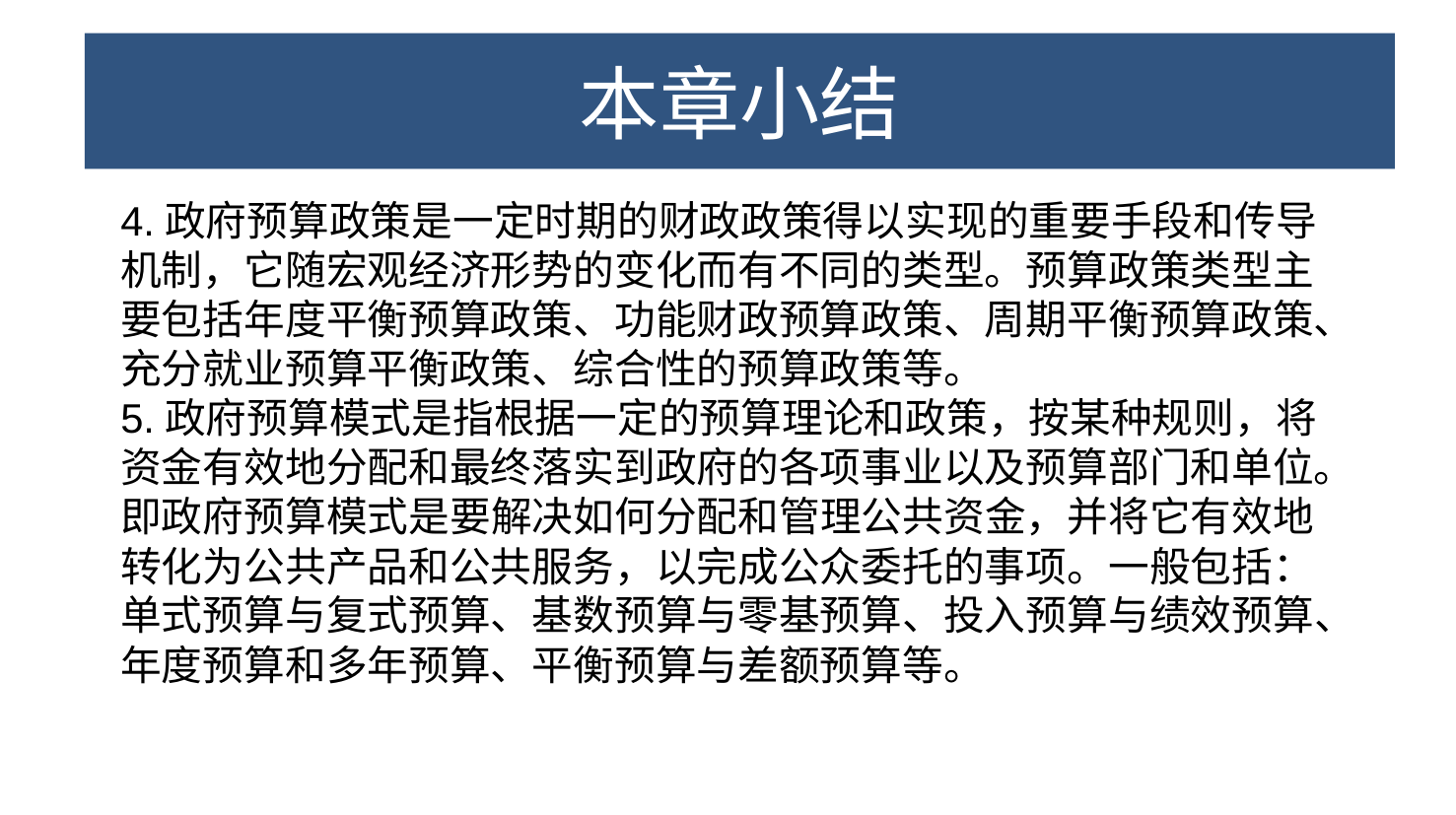

本章小结
本章小结
4.政府预算政策是一定时期的财政政策得以实现的重要手段和传导机制，它随宏观经济形势的变化而有不同的类型。预算政策类型主要包括年度平衡预算政策、功能财政预算政策、周期平衡预算政策、充分就业预算平衡政策、综合性的预算政策等。
5.政府预算模式是指根据一定的预算理论和政策，按某种规则，将资金有效地分配和最终落实到政府的各项事业以及预算部门和单位。即政府预算模式是要解决如何分配和管理公共资金，并将它有效地转化为公共产品和公共服务，以完成公众委托的事项。一般包括：单式预算与复式预算、基数预算与零基预算、投入预算与绩效预算、年度预算和多年预算、平衡预算与差额预算等。